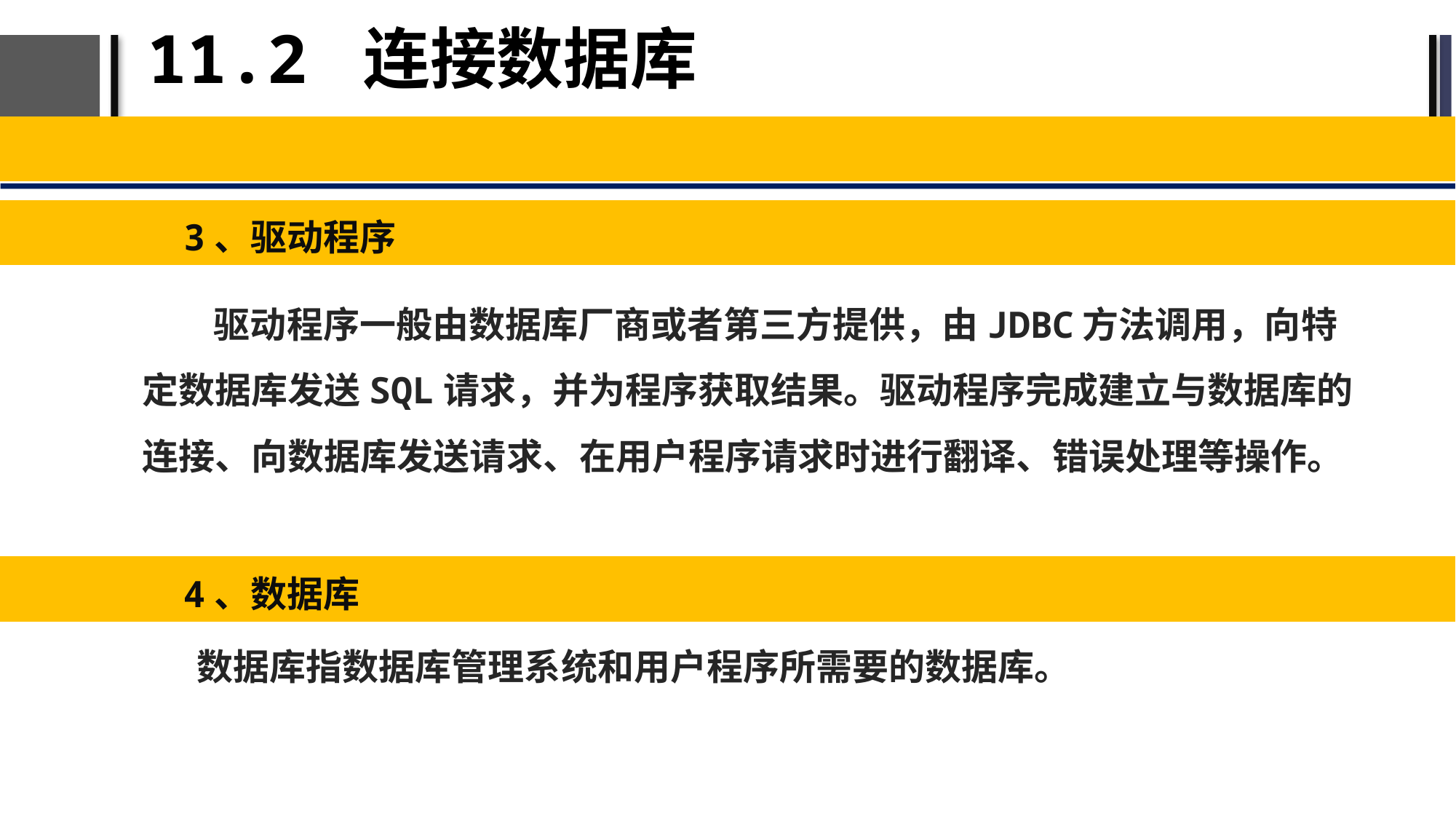

# 11.2 连接数据库

3、驱动程序

 驱动程序一般由数据库厂商或者第三方提供，由JDBC方法调用，向特定数据库发送SQL请求，并为程序获取结果。驱动程序完成建立与数据库的连接、向数据库发送请求、在用户程序请求时进行翻译、错误处理等操作。
4、数据库

数据库指数据库管理系统和用户程序所需要的数据库。